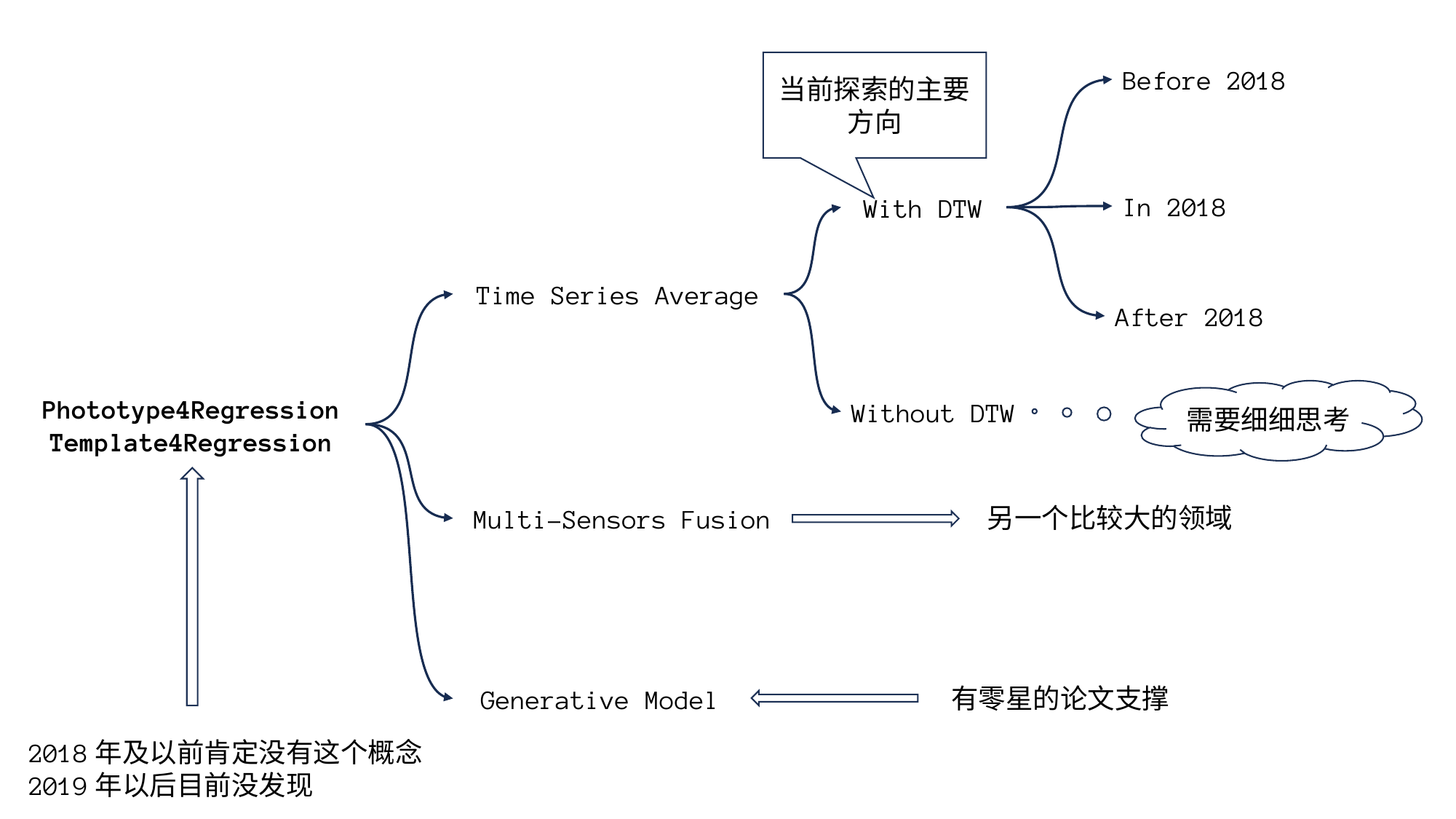

当前探索的主要方向
Before 2018
In 2018
With DTW
Time Series Average
After 2018
需要细细思考
Phototype4Regression
Template4Regression
Without DTW
另一个比较大的领域
Multi-Sensors Fusion

有零星的论文支撑
Generative Model

2018年及以前肯定没有这个概念2019年以后目前没发现